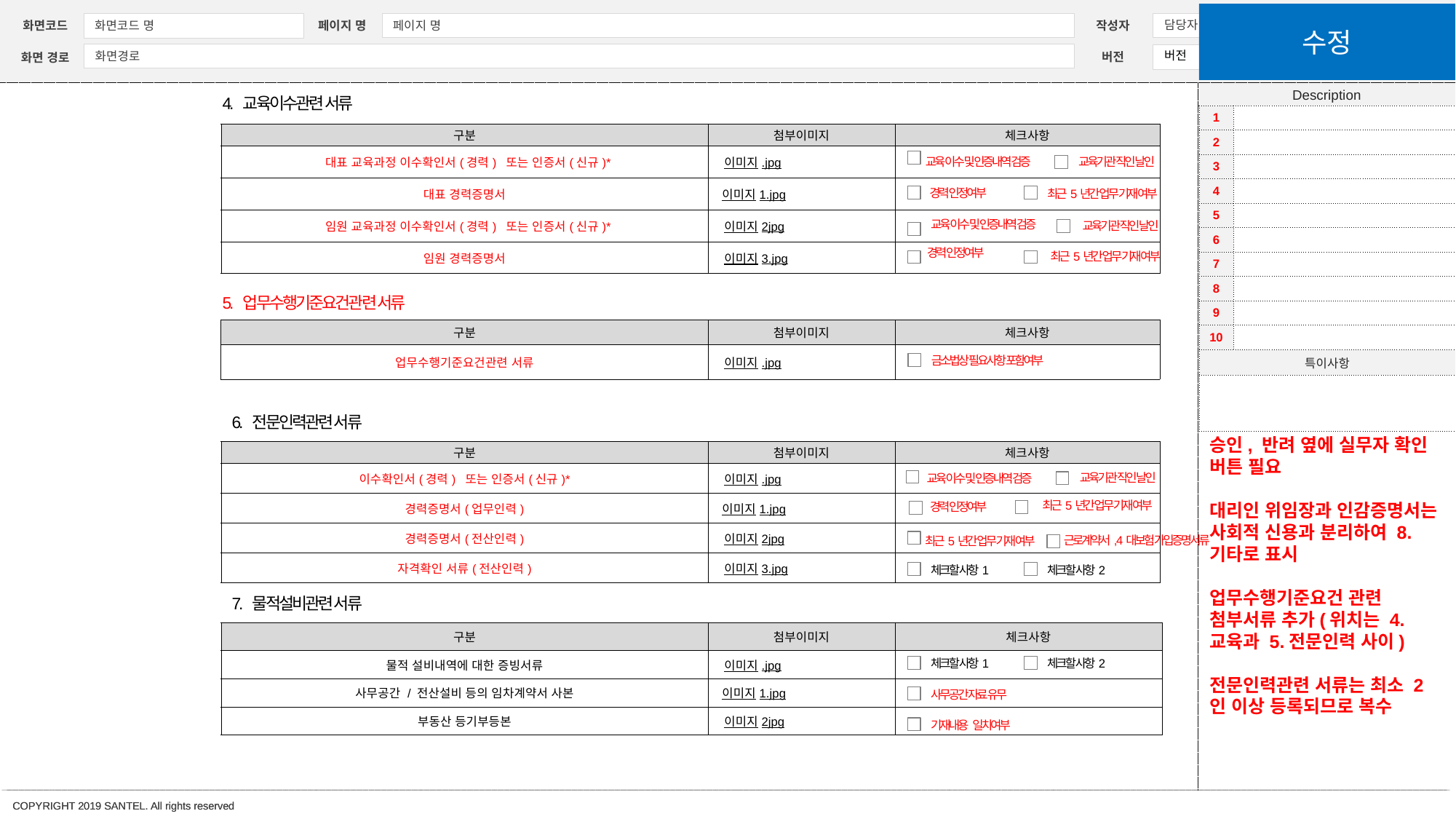

수정
4.  교육이수관련 서류
| 1 |  |
| --- | --- |
| 2 |  |
| 3 |  |
| 4 |  |
| 5 |  |
| 6 |  |
| 7 |  |
| 8 |  |
| 9 |  |
| 10 |  |
| 특이사항 |  |
|  |  |
| 구분 | 첨부이미지 | 체크사항 |
| --- | --- | --- |
| 대표 교육과정 이수확인서(경력) 또는 인증서(신규)\* | 이미지.jpg |  |
| 대표 경력증명서 | 이미지1.jpg |  |
| 임원 교육과정 이수확인서(경력) 또는 인증서(신규)\* | 이미지2jpg |  |
| 임원 경력증명서 | 이미지3.jpg |  |
교육기관 직인 날인
교육 이수 및 인증내역 검증

경력 인정여부
최근5년간 업무 기재 여부

교육 이수 및 인증내역 검증
교육기관 직인 날인

경력 인정여부
최근5년간 업무 기재 여부

5.  업무수행기준요건관련 서류
| 구분 | 첨부이미지 | 체크사항 |
| --- | --- | --- |
| 업무수행기준요건관련 서류 | 이미지.jpg |  |
금소법상 필요사항 포함여부

6.  전문인력관련 서류
승인, 반려 옆에 실무자 확인 버튼 필요

대리인 위임장과 인감증명서는 사회적 신용과 분리하여 8. 기타로 표시

업무수행기준요건 관련 첨부서류 추가(위치는 4.교육과 5.전문인력 사이)

전문인력관련 서류는 최소 2인 이상 등록되므로 복수
| 구분 | 첨부이미지 | 체크사항 |
| --- | --- | --- |
| 이수확인서(경력) 또는 인증서(신규)\* | 이미지.jpg |  |
| 경력증명서(업무인력) | 이미지1.jpg |  |
| 경력증명서(전산인력) | 이미지2jpg |  |
| 자격확인 서류(전산인력) | 이미지3.jpg |  |
교육기관 직인 날인
교육 이수 및 인증내역 검증

최근5년간 업무 기재 여부
경력 인정여부

근로계약서, 4대보험 가입증명서류
최근5년간 업무 기재 여부

체크할 사항1
체크할 사항2

7.  물적설비관련 서류
| 구분 | 첨부이미지 | 체크사항 |
| --- | --- | --- |
| 물적 설비내역에 대한 증빙서류 | 이미지.jpg |  |
| 사무공간 / 전산설비 등의 임차계약서 사본 | 이미지1.jpg |  |
| 부동산 등기부등본 | 이미지2jpg |  |
체크할 사항1
체크할 사항2

사무공간 자료 유무

기재내용 일치여부